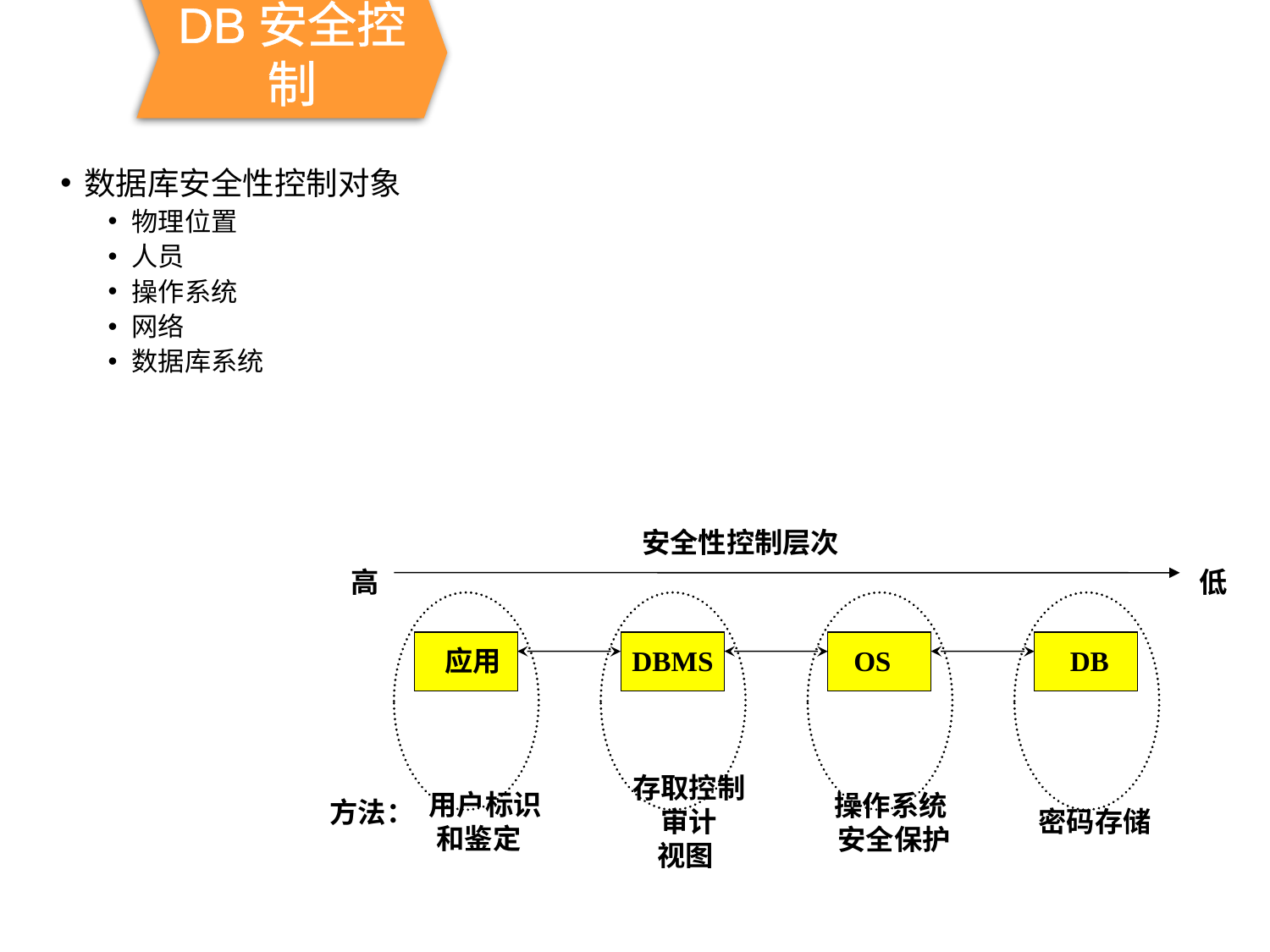

DB安全控制

数据库安全性控制对象
物理位置
人员
操作系统
网络
数据库系统
安全性控制层次
  高
  低

 应用
DBMS
OS
 DB

   方法：
用户标识
和鉴定
存取控制
审计
视图
密码存储
操作系统
  安全保护